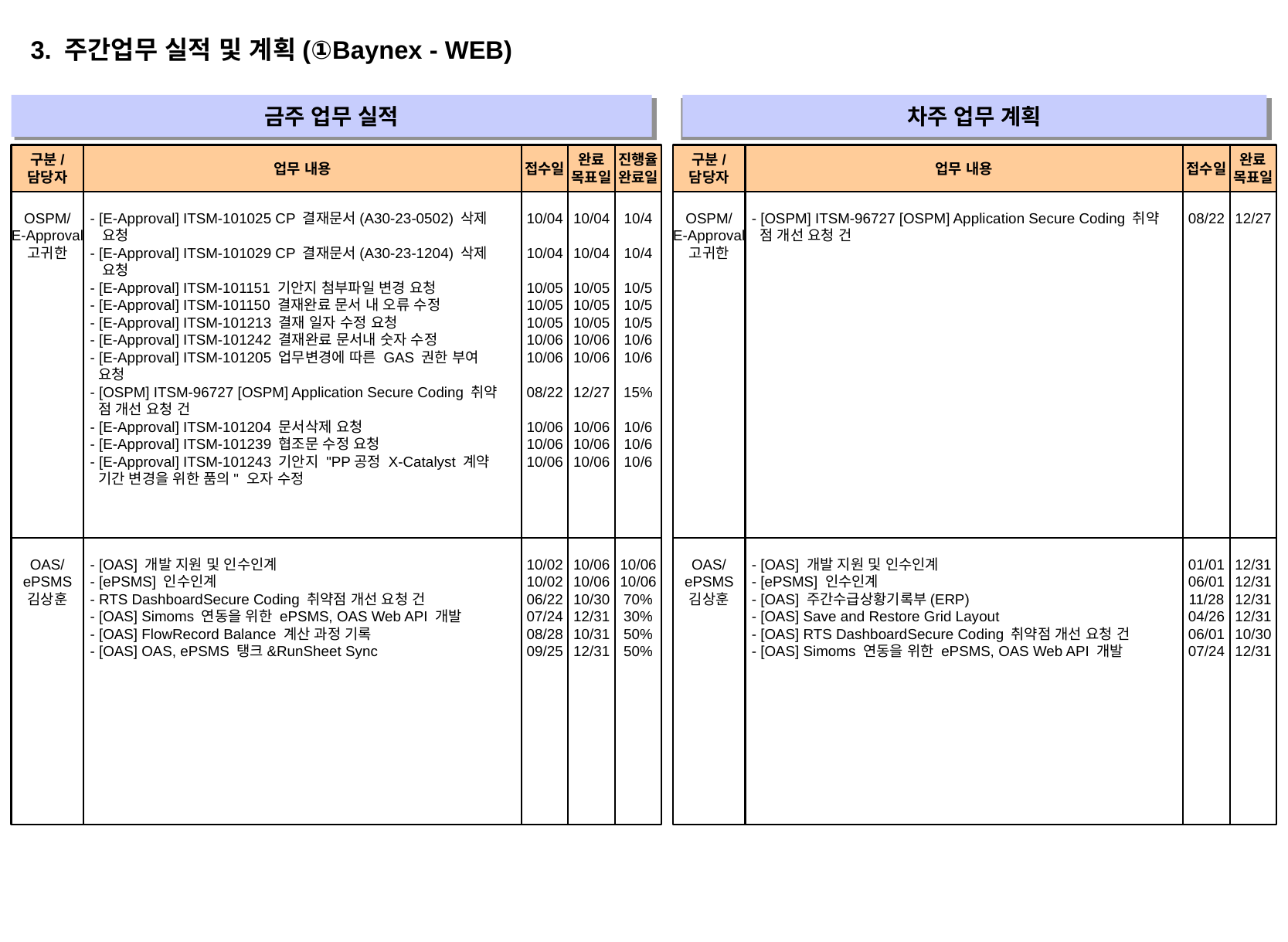

3. 주간업무 실적 및 계획(①Baynex - WEB)
금주 업무 실적
차주 업무 계획
" "
" "
구분/
담당자
업무 내용
접수일
완료
목표일
진행율
완료일
구분/
담당자
업무 내용
접수일
완료
목표일
OSPM/
E-Approval
고귀한

- [E-Approval] ITSM-101025 CP 결재문서(A30-23-0502) 삭제
   요청
- [E-Approval] ITSM-101029 CP 결재문서(A30-23-1204) 삭제
   요청
- [E-Approval] ITSM-101151 기안지 첨부파일 변경 요청
- [E-Approval] ITSM-101150 결재완료 문서 내 오류 수정
- [E-Approval] ITSM-101213 결재 일자 수정 요청
- [E-Approval] ITSM-101242 결재완료 문서내 숫자 수정
- [E-Approval] ITSM-101205 업무변경에 따른 GAS 권한 부여
  요청
- [OSPM] ITSM-96727 [OSPM] Application Secure Coding 취약
  점 개선 요청 건
- [E-Approval] ITSM-101204 문서삭제 요청
- [E-Approval] ITSM-101239 협조문 수정 요청
- [E-Approval] ITSM-101243 기안지 "PP공정 X-Catalyst 계약
  기간 변경을 위한 품의" 오자 수정
10/04
10/04
10/05
10/05
10/05
10/06
10/06
08/22
10/06
10/06
10/06
10/04
10/04
10/05
10/05
10/05
10/06
10/06
12/27
10/06
10/06
10/06
10/4
10/4
10/5
10/5
10/5
10/6
10/6
15%
10/6
10/6
10/6
OSPM/
E-Approval
고귀한

- [OSPM] ITSM-96727 [OSPM] Application Secure Coding 취약
  점 개선 요청 건
08/22
12/27
OAS/
ePSMS
김상훈

- [OAS] 개발 지원 및 인수인계
- [ePSMS] 인수인계
- RTS DashboardSecure Coding 취약점 개선 요청 건
- [OAS] Simoms 연동을 위한 ePSMS, OAS Web API 개발
- [OAS] FlowRecord Balance 계산 과정 기록
- [OAS] OAS, ePSMS 탱크&RunSheet Sync
10/02
10/02
06/22
07/24
08/28
09/25
10/06
10/06
10/30
12/31
10/31
12/31
10/06
10/06
70%
30%
50%
50%
OAS/
ePSMS
김상훈

- [OAS] 개발 지원 및 인수인계
- [ePSMS] 인수인계
- [OAS] 주간수급상황기록부(ERP)
- [OAS] Save and Restore Grid Layout
- [OAS] RTS DashboardSecure Coding 취약점 개선 요청 건
- [OAS] Simoms 연동을 위한 ePSMS, OAS Web API 개발
01/01
06/01
11/28
04/26
06/01
07/24
12/31
12/31
12/31
12/31
10/30
12/31